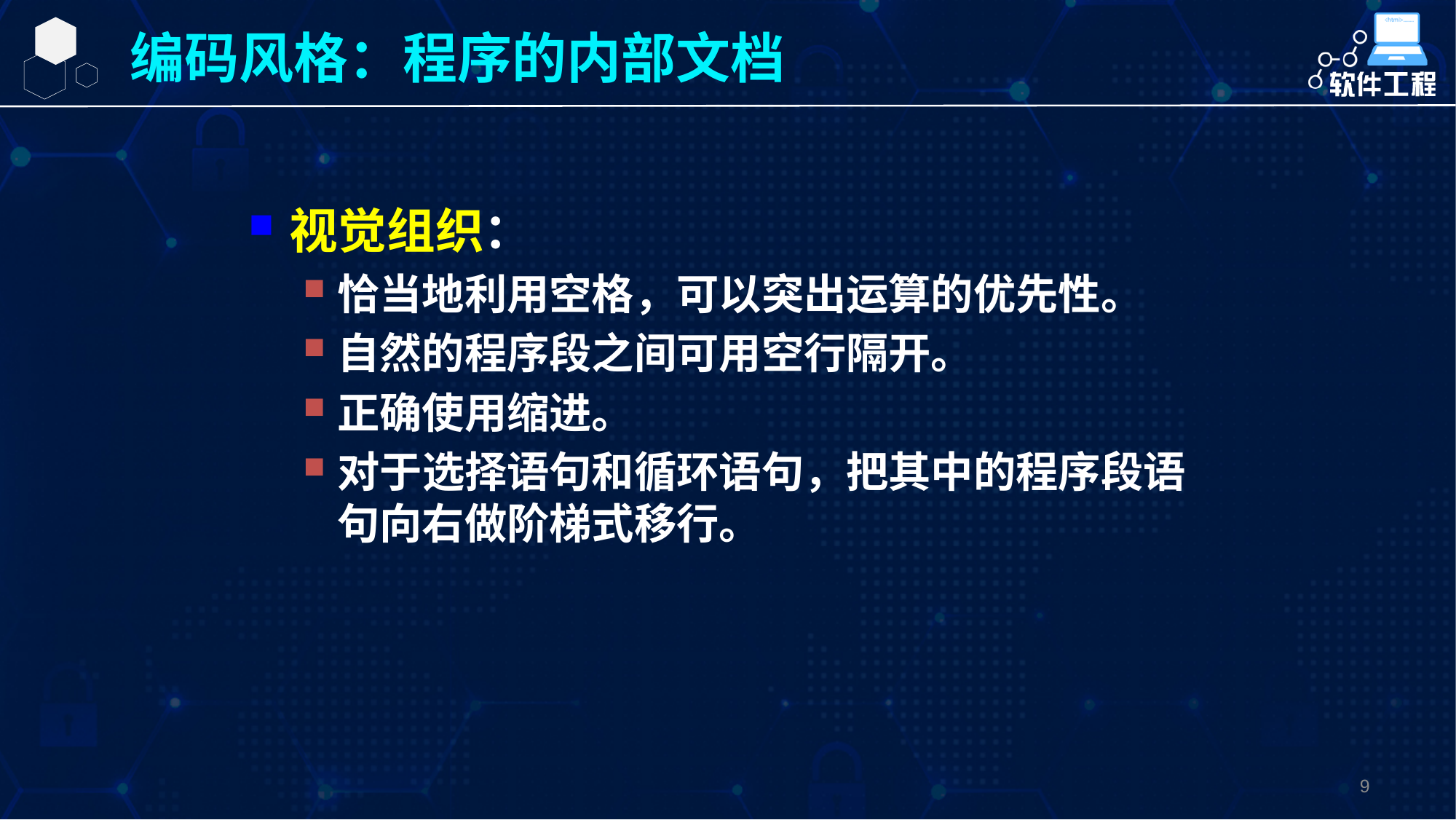

编码风格：程序的内部文档
视觉组织：
恰当地利用空格，可以突出运算的优先性。
自然的程序段之间可用空行隔开。
正确使用缩进。
对于选择语句和循环语句，把其中的程序段语句向右做阶梯式移行。
9